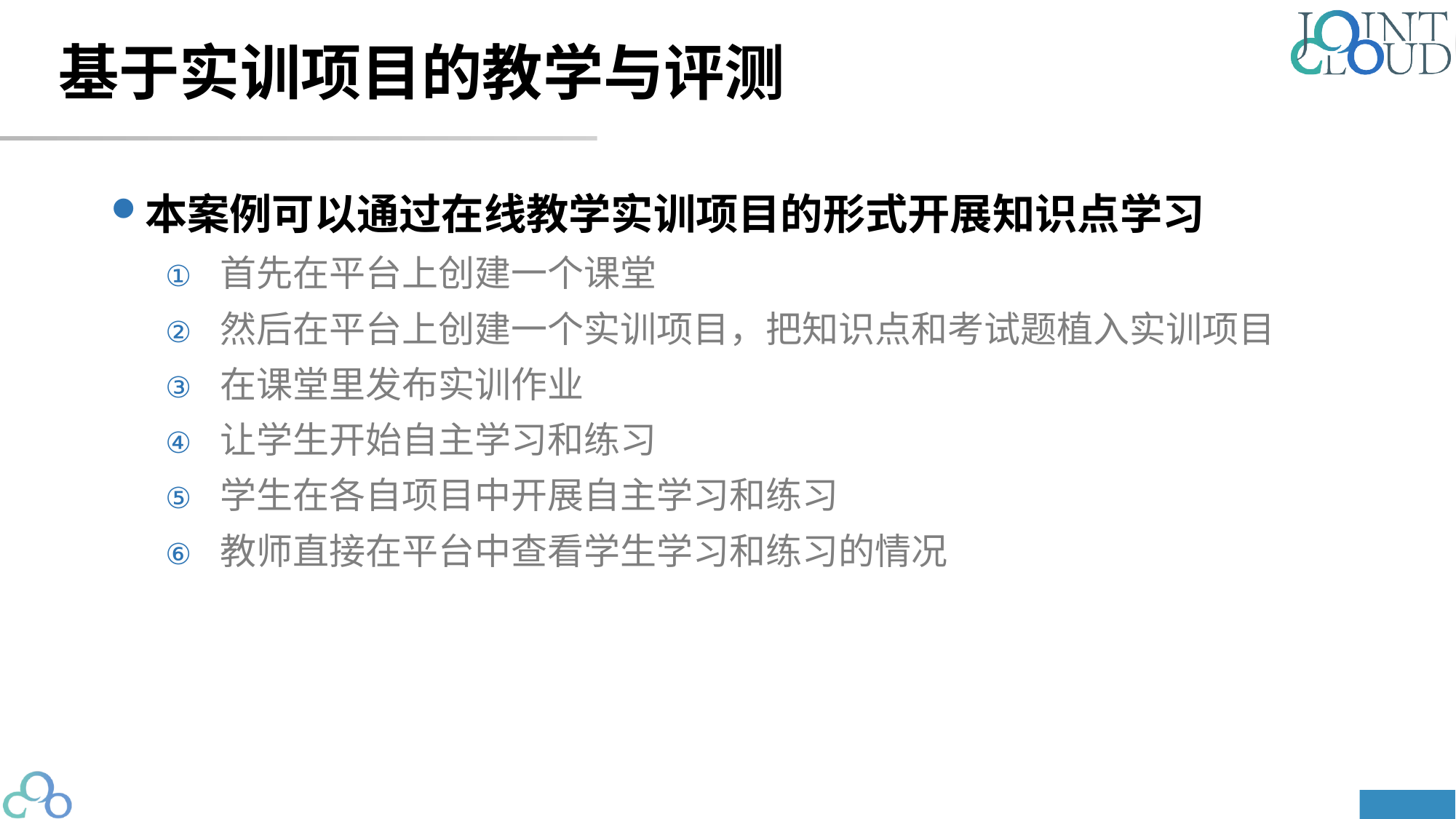

# 基于实训项目的教学与评测
本案例可以通过在线教学实训项目的形式开展知识点学习
首先在平台上创建一个课堂
然后在平台上创建一个实训项目，把知识点和考试题植入实训项目
在课堂里发布实训作业
让学生开始自主学习和练习
学生在各自项目中开展自主学习和练习
教师直接在平台中查看学生学习和练习的情况